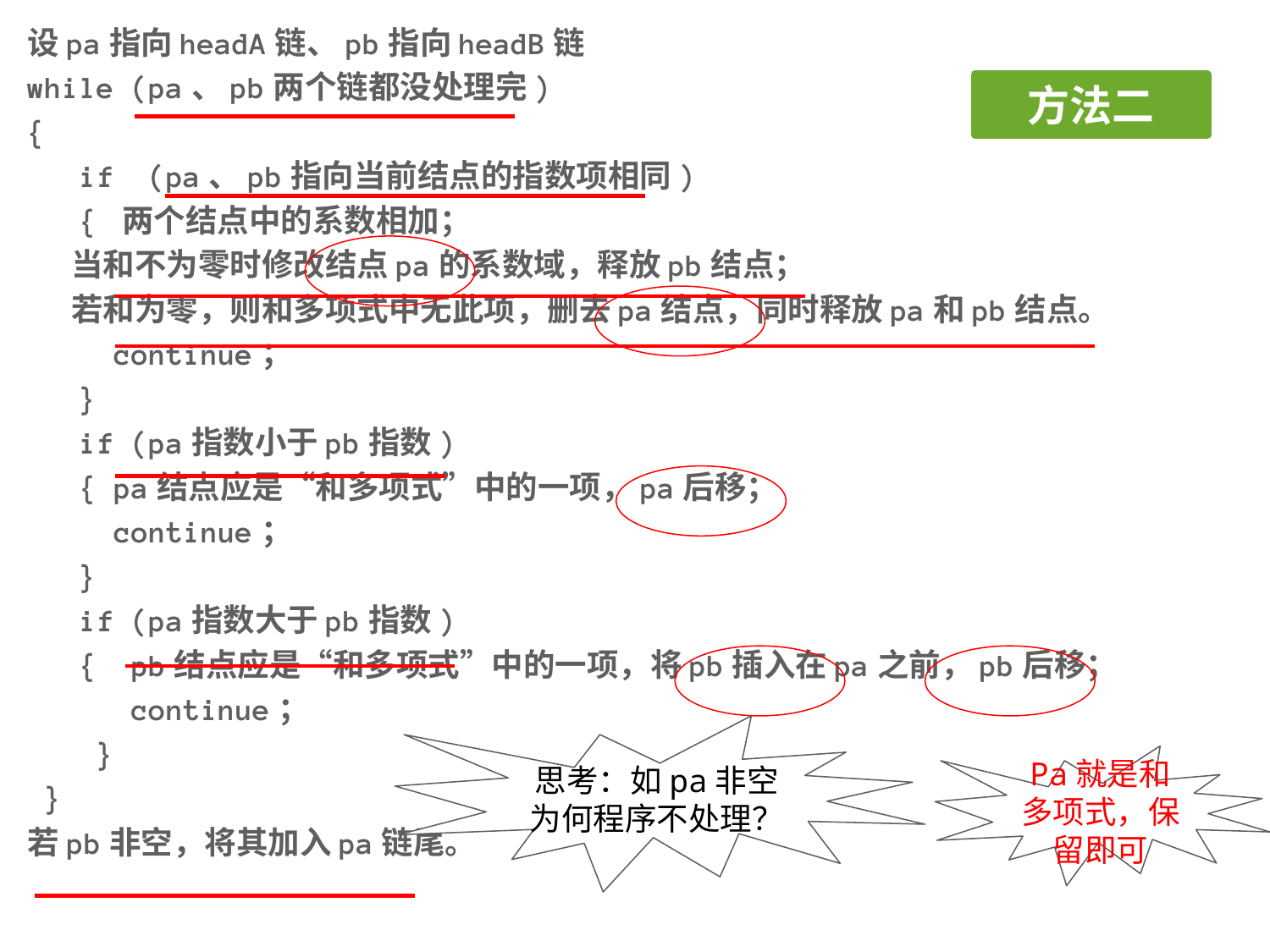

设pa指向headA链、pb指向headB链
while (pa、pb两个链都没处理完)
{
   if  (pa、pb指向当前结点的指数项相同)
   { 两个结点中的系数相加；
     当和不为零时修改结点pa的系数域，释放pb结点；
     若和为零，则和多项式中无此项，删去pa结点，同时释放pa和pb结点。
     continue；
   }
   if (pa指数小于pb指数)
   { pa结点应是“和多项式”中的一项，pa后移；
     continue；
   }
   if (pa指数大于pb指数)
   {  pb结点应是“和多项式”中的一项，将pb插入在pa之前，pb后移；
      continue；
    }
 }
若pb非空，将其加入pa链尾。

#
方法二

思考：如pa非空为何程序不处理？
Pa就是和多项式，保留即可
203